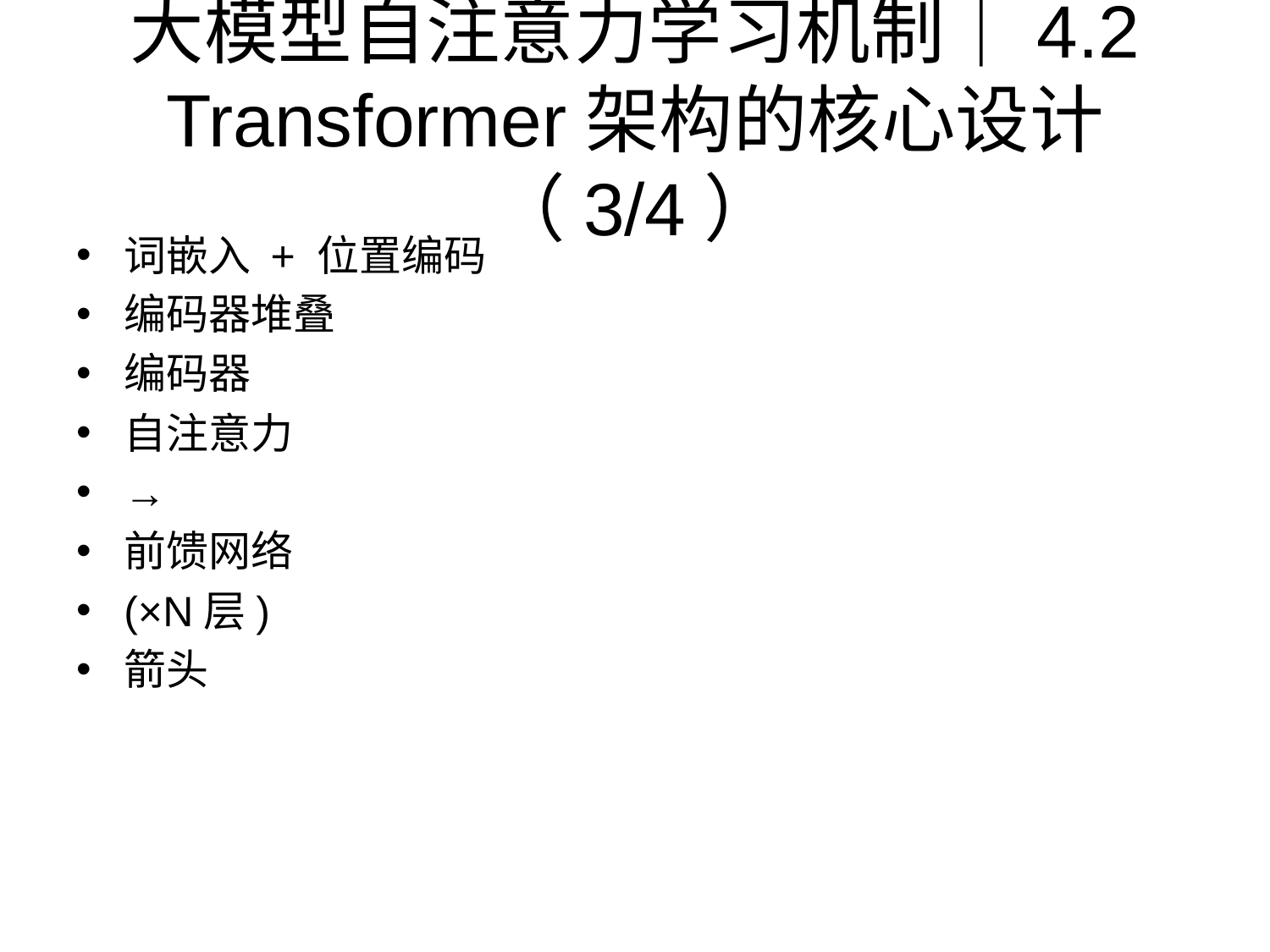

# 大模型自注意力学习机制｜4.2 Transformer架构的核心设计（3/4）
词嵌入 + 位置编码
编码器堆叠
编码器
自注意力
→
前馈网络
(×N层)
箭头